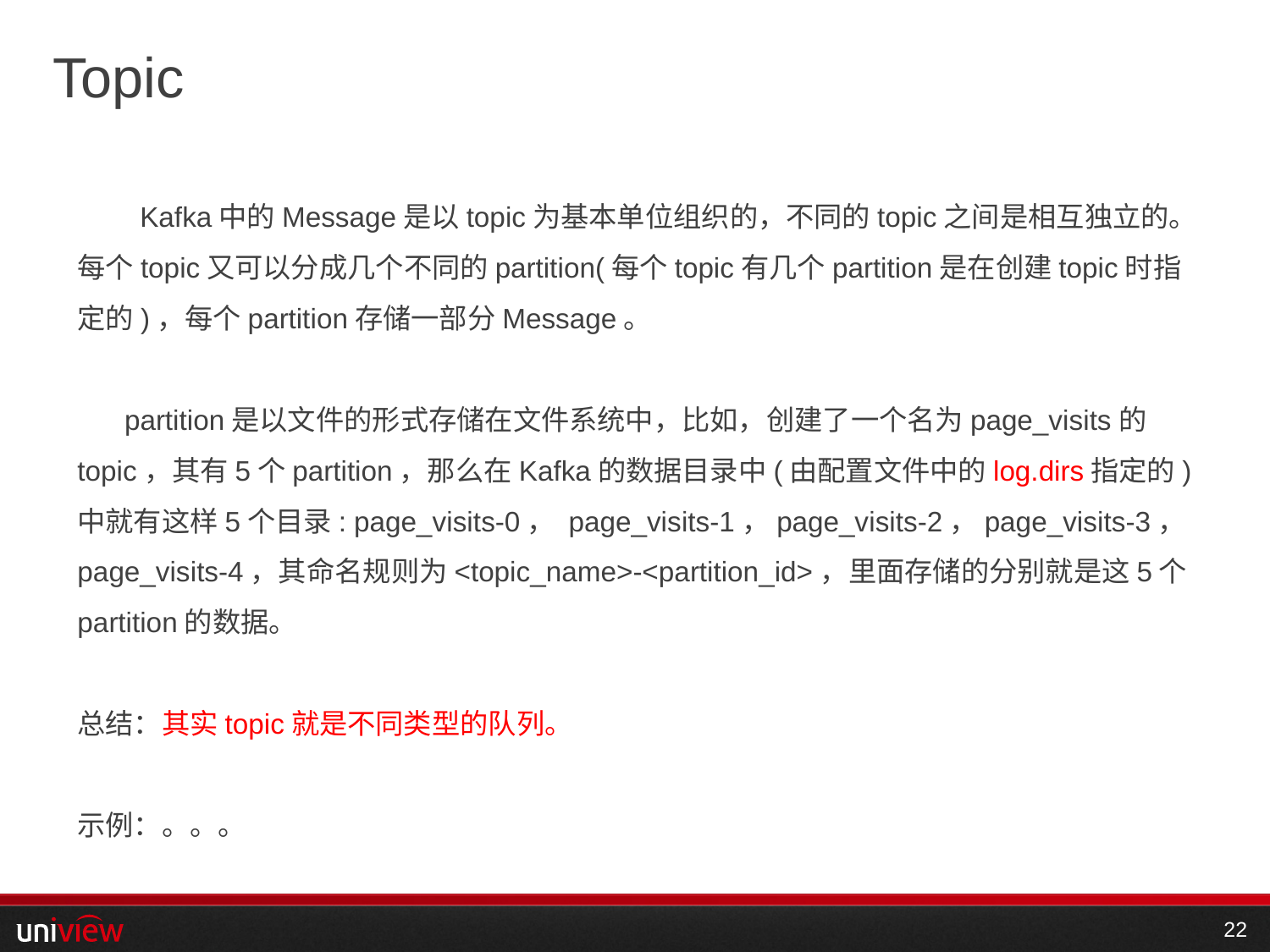

# Topic
        Kafka中的Message是以topic为基本单位组织的，不同的topic之间是相互独立的。每个topic又可以分成几个不同的partition(每个topic有几个partition是在创建topic时指定的)，每个partition存储一部分Message。

      partition是以文件的形式存储在文件系统中，比如，创建了一个名为page_visits的topic，其有5个partition，那么在Kafka的数据目录中(由配置文件中的log.dirs指定的)中就有这样5个目录: page_visits-0， page_visits-1，page_visits-2，page_visits-3，page_visits-4，其命名规则为<topic_name>-<partition_id>，里面存储的分别就是这5个partition的数据。

总结：其实topic就是不同类型的队列。

示例：。。。